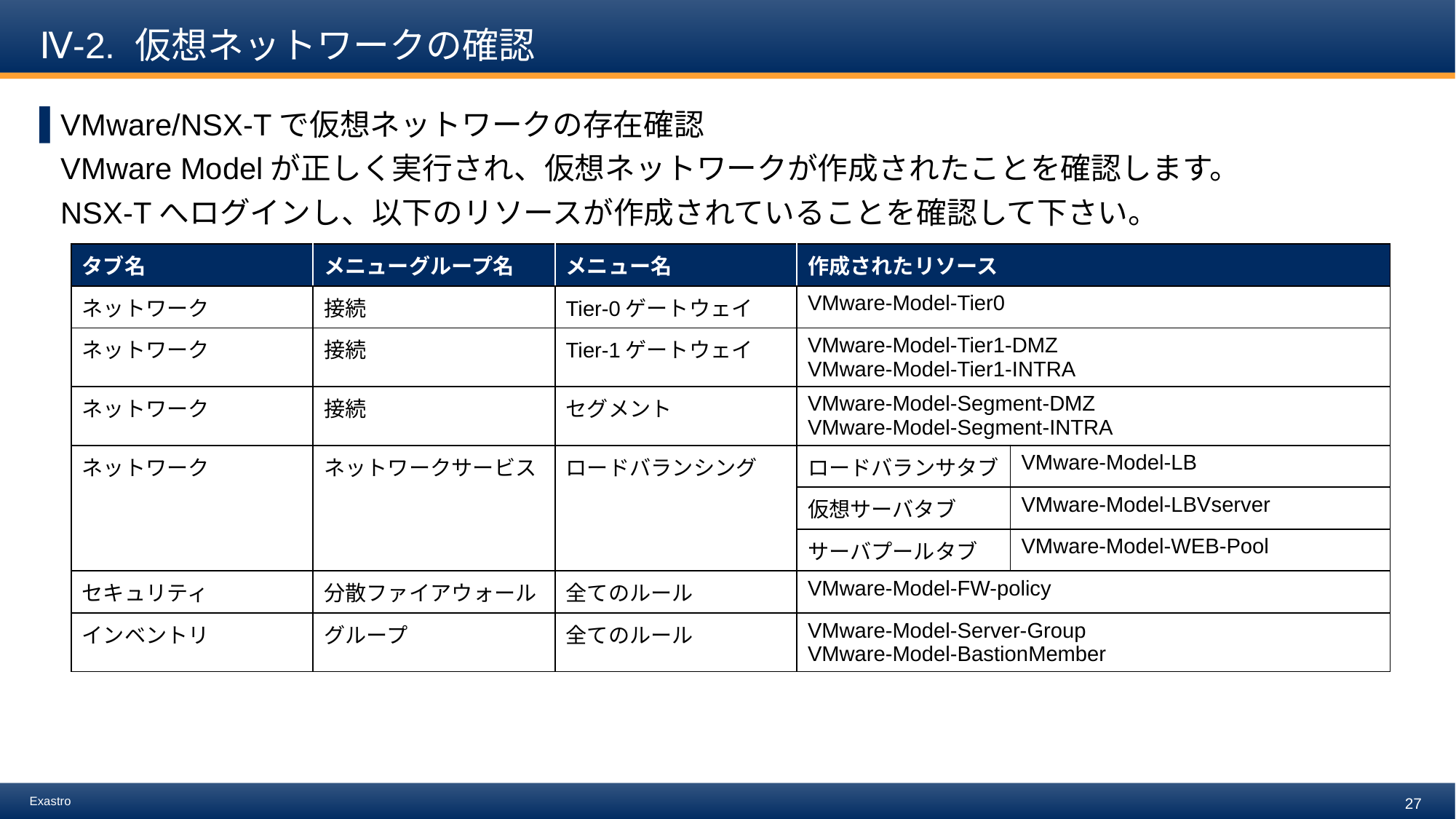

# Ⅳ-2. 仮想ネットワークの確認
VMware/NSX-Tで仮想ネットワークの存在確認
VMware Modelが正しく実行され、仮想ネットワークが作成されたことを確認します。
NSX-Tへログインし、以下のリソースが作成されていることを確認して下さい。

| タブ名 | メニューグループ名 | メニュー名 | 作成されたリソース |  |
| --- | --- | --- | --- | --- |
| ネットワーク | 接続 | Tier-0ゲートウェイ | VMware-Model-Tier0 |  |
| ネットワーク | 接続 | Tier-1ゲートウェイ | VMware-Model-Tier1-DMZ VMware-Model-Tier1-INTRA |  |
| ネットワーク | 接続 | セグメント | VMware-Model-Segment-DMZ VMware-Model-Segment-INTRA |  |
| ネットワーク | ネットワークサービス | ロードバランシング | ロードバランサタブ | VMware-Model-LB |
|  |  |  | 仮想サーバタブ | VMware-Model-LBVserver |
|  |  |  | サーバプールタブ | VMware-Model-WEB-Pool |
| セキュリティ | 分散ファイアウォール | 全てのルール | VMware-Model-FW-policy |  |
| インベントリ | グループ | 全てのルール | VMware-Model-Server-Group VMware-Model-BastionMember |  |